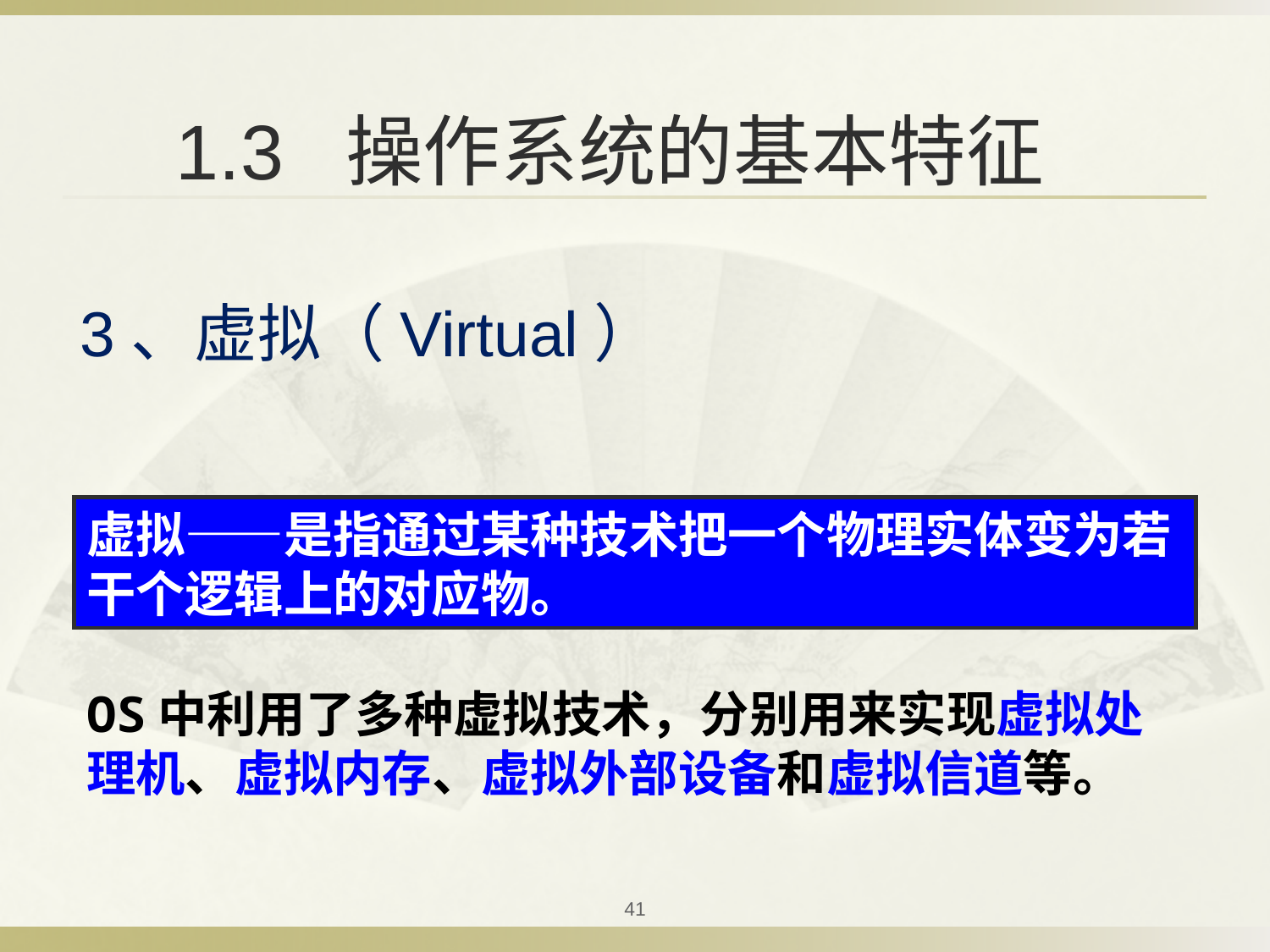

# 1.3  操作系统的基本特征
3、虚拟（Virtual）
虚拟——是指通过某种技术把一个物理实体变为若干个逻辑上的对应物。
OS中利用了多种虚拟技术，分别用来实现虚拟处理机、虚拟内存、虚拟外部设备和虚拟信道等。
41